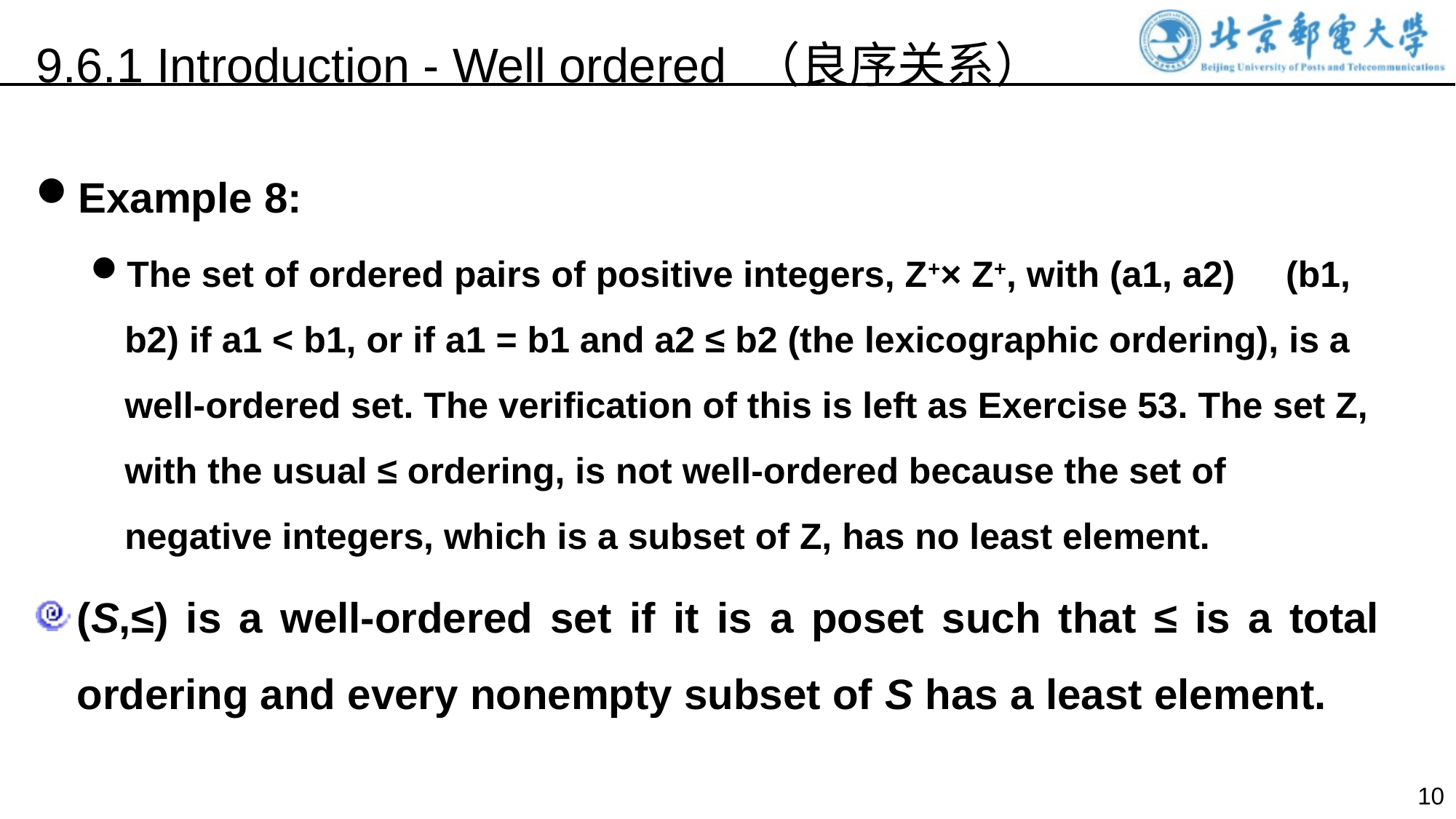

9.6.1 Introduction - Well ordered （良序关系）
Example 8:
The set of ordered pairs of positive integers, Z+× Z+, with (a1, a2)     (b1, b2) if a1 < b1, or if a1 = b1 and a2 ≤ b2 (the lexicographic ordering), is a well-ordered set. The verification of this is left as Exercise 53. The set Z, with the usual ≤ ordering, is not well-ordered because the set of negative integers, which is a subset of Z, has no least element.
(S,≤) is a well-ordered set if it is a poset such that ≤ is a total ordering and every nonempty subset of S has a least element.